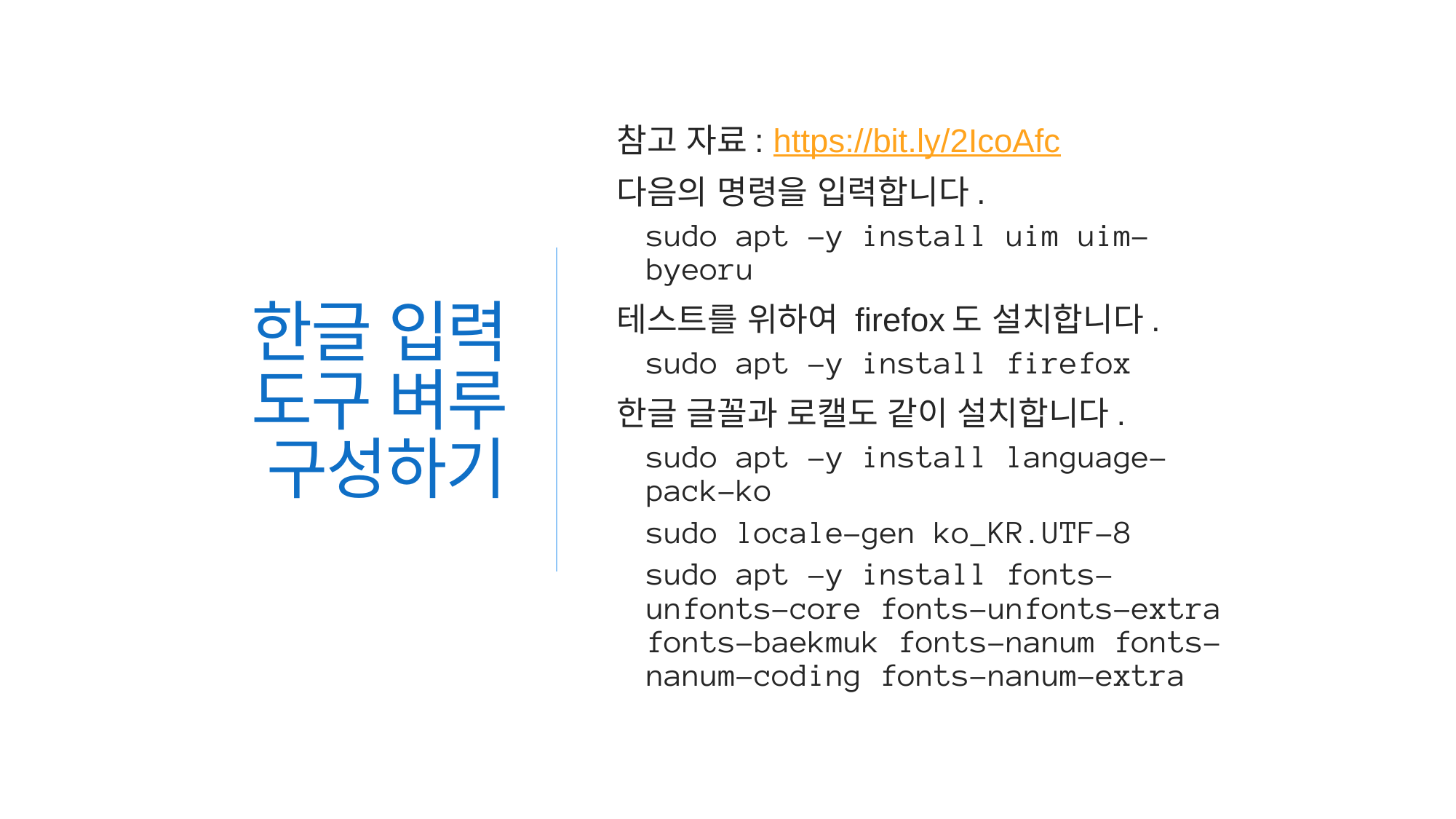

# 한글 입력 도구 벼루 구성하기
참고 자료: https://bit.ly/2IcoAfc
다음의 명령을 입력합니다.
sudo apt -y install uim uim-byeoru
테스트를 위하여 firefox도 설치합니다.
sudo apt -y install firefox
한글 글꼴과 로캘도 같이 설치합니다.
sudo apt -y install language-pack-ko
sudo locale-gen ko_KR.UTF-8
sudo apt -y install fonts-unfonts-core fonts-unfonts-extra fonts-baekmuk fonts-nanum fonts-nanum-coding fonts-nanum-extra